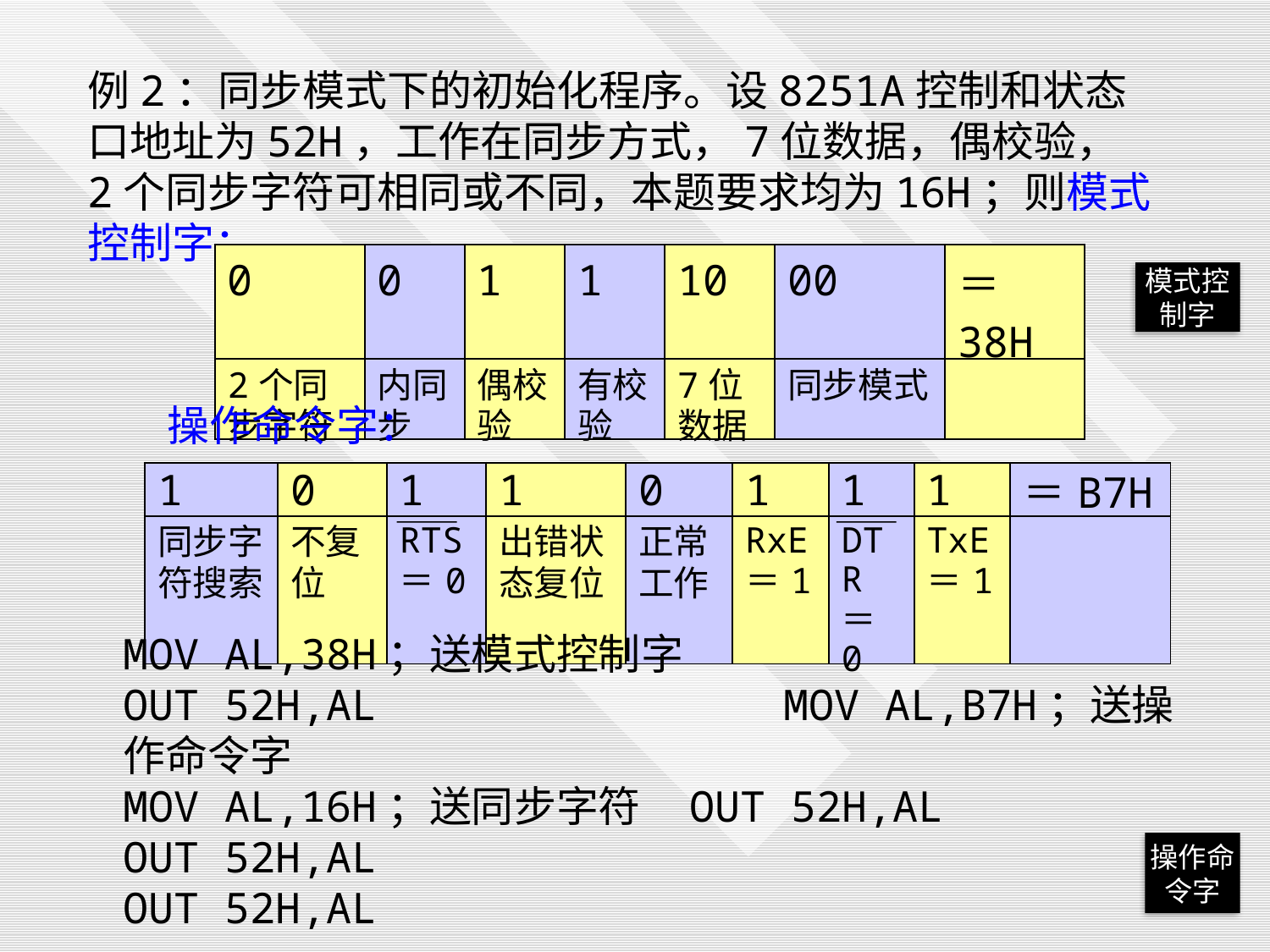

例2：同步模式下的初始化程序。设8251A控制和状态口地址为52H，工作在同步方式，7位数据，偶校验，2个同步字符可相同或不同，本题要求均为16H；则模式控制字：
| 0 | 0 | 1 | 1 | 10 | 00 | ＝38H |
| --- | --- | --- | --- | --- | --- | --- |
| 2个同步字符 | 内同步 | 偶校验 | 有校验 | 7位数据 | 同步模式 |  |
模式控
制字
操作命令字：
| 1 | 0 | 1 | 1 | 0 | 1 | 1 | 1 | ＝B7H |
| --- | --- | --- | --- | --- | --- | --- | --- | --- |
| 同步字符搜索 | 不复位 | RTS＝0 | 出错状态复位 | 正常工作 | RxE＝1 | DTR＝0 | TxE＝1 |  |

MOV AL,38H；送模式控制字
OUT 52H,AL                MOV AL,B7H；送操作命令字
MOV AL,16H；送同步字符    OUT 52H,AL
OUT 52H,AL
OUT 52H,AL
操作命
令字